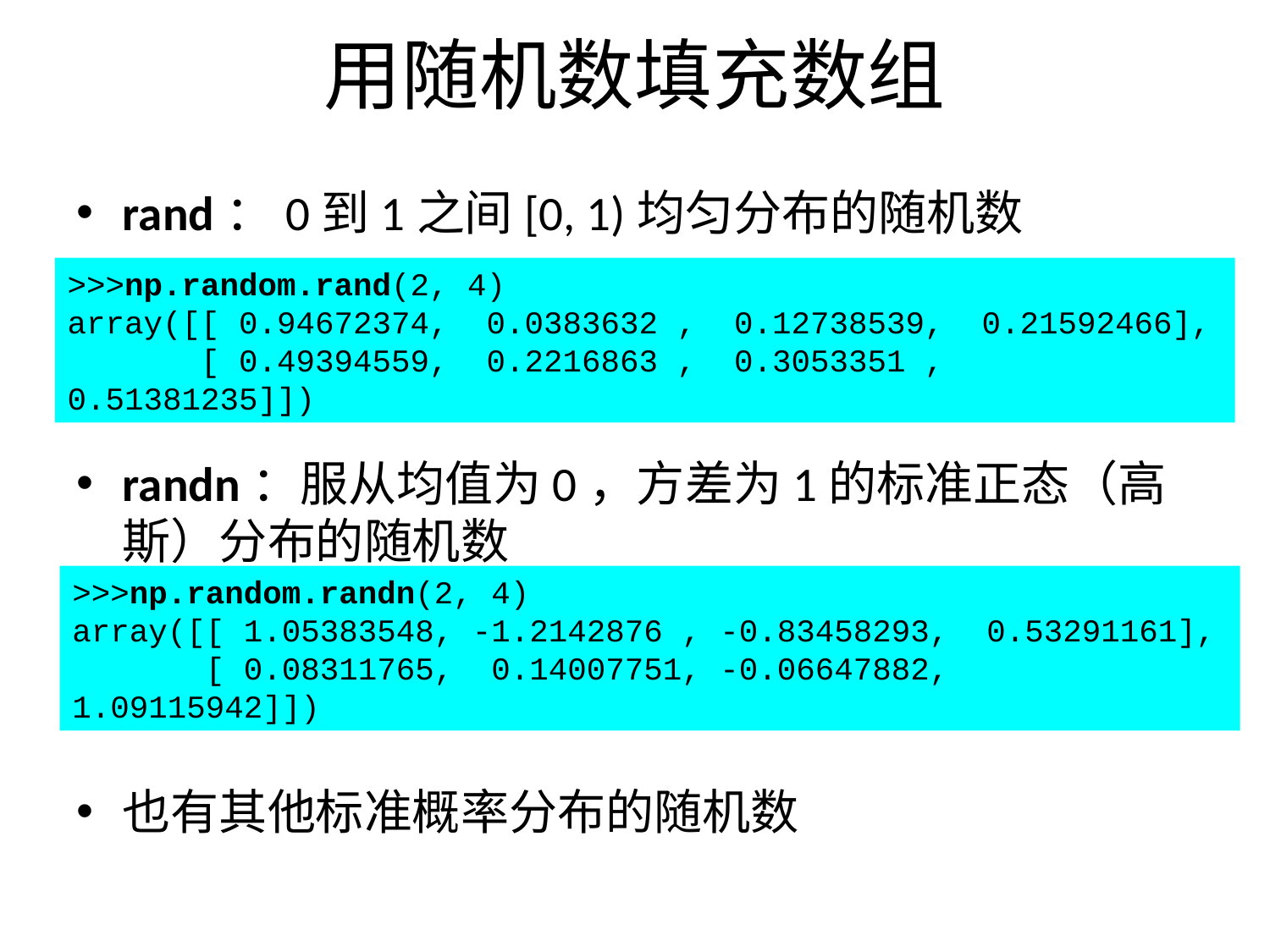

# 用随机数填充数组
rand：0到1之间[0, 1)均匀分布的随机数

randn：服从均值为0，方差为1的标准正态（高斯）分布的随机数

也有其他标准概率分布的随机数
>>>np.random.rand(2, 4)
array([[ 0.94672374,  0.0383632 ,  0.12738539,  0.21592466],
       [ 0.49394559,  0.2216863 ,  0.3053351 ,  0.51381235]])
>>>np.random.randn(2, 4)
array([[ 1.05383548, -1.2142876 , -0.83458293,  0.53291161],
       [ 0.08311765,  0.14007751, -0.06647882,  1.09115942]])